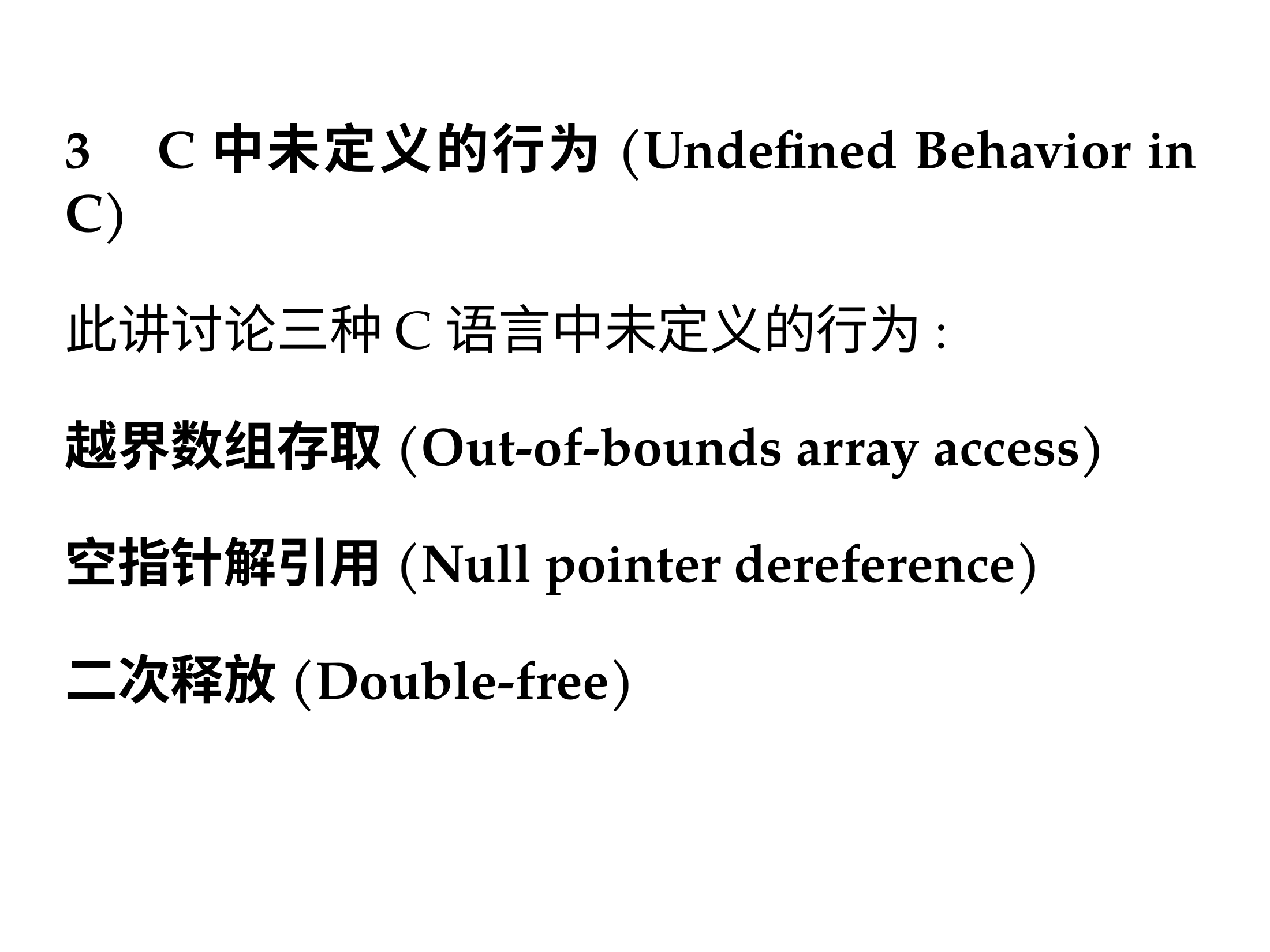

3    C中未定义的行为(Undefined Behavior in C)
此讲讨论三种C语言中未定义的行为:
越界数组存取(Out-of-bounds array access)
空指针解引用(Null pointer dereference)
二次释放(Double-free)